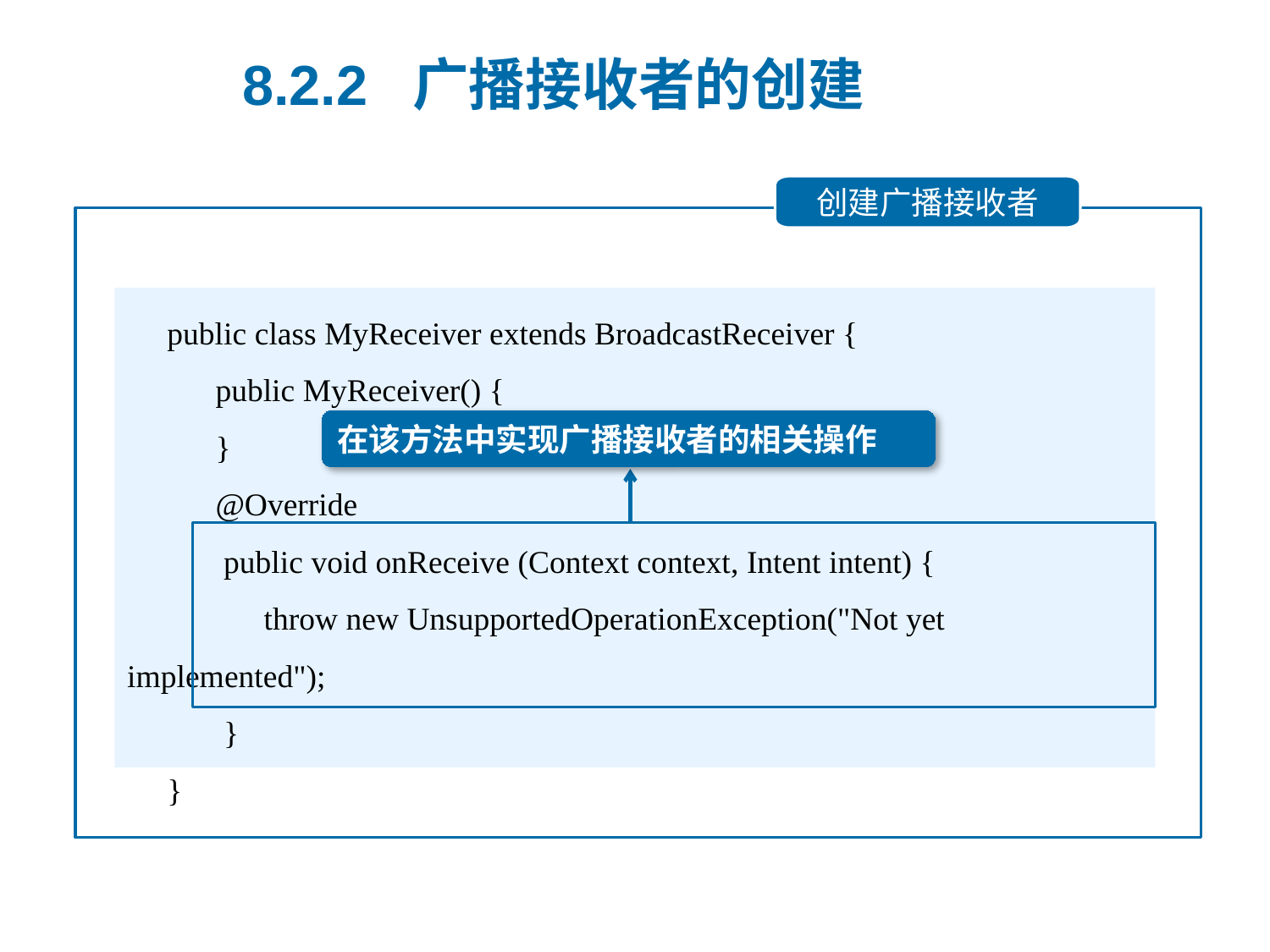

8.2.2  广播接收者的创建

创建广播接收者

     public class MyReceiver extends BroadcastReceiver {
           public MyReceiver() {
           }
           @Override
            public void onReceive (Context context, Intent intent) {
                 throw new UnsupportedOperationException("Not yet implemented");
            }
     }
在该方法中实现广播接收者的相关操作